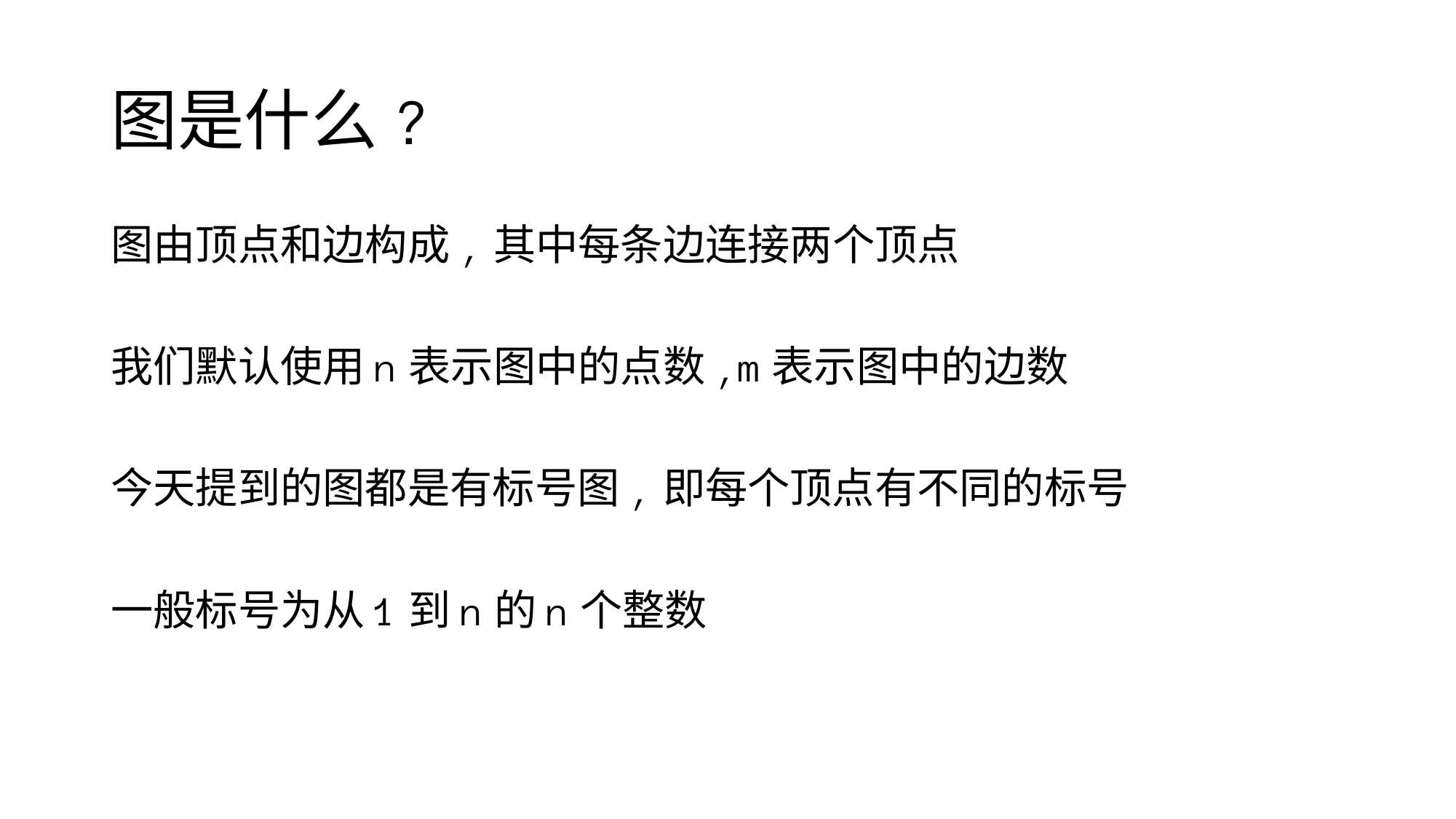

# 图是什么?
图由顶点和边构成,其中每条边连接两个顶点

我们默认使用n表示图中的点数,m表示图中的边数

今天提到的图都是有标号图,即每个顶点有不同的标号

一般标号为从1到n的n个整数